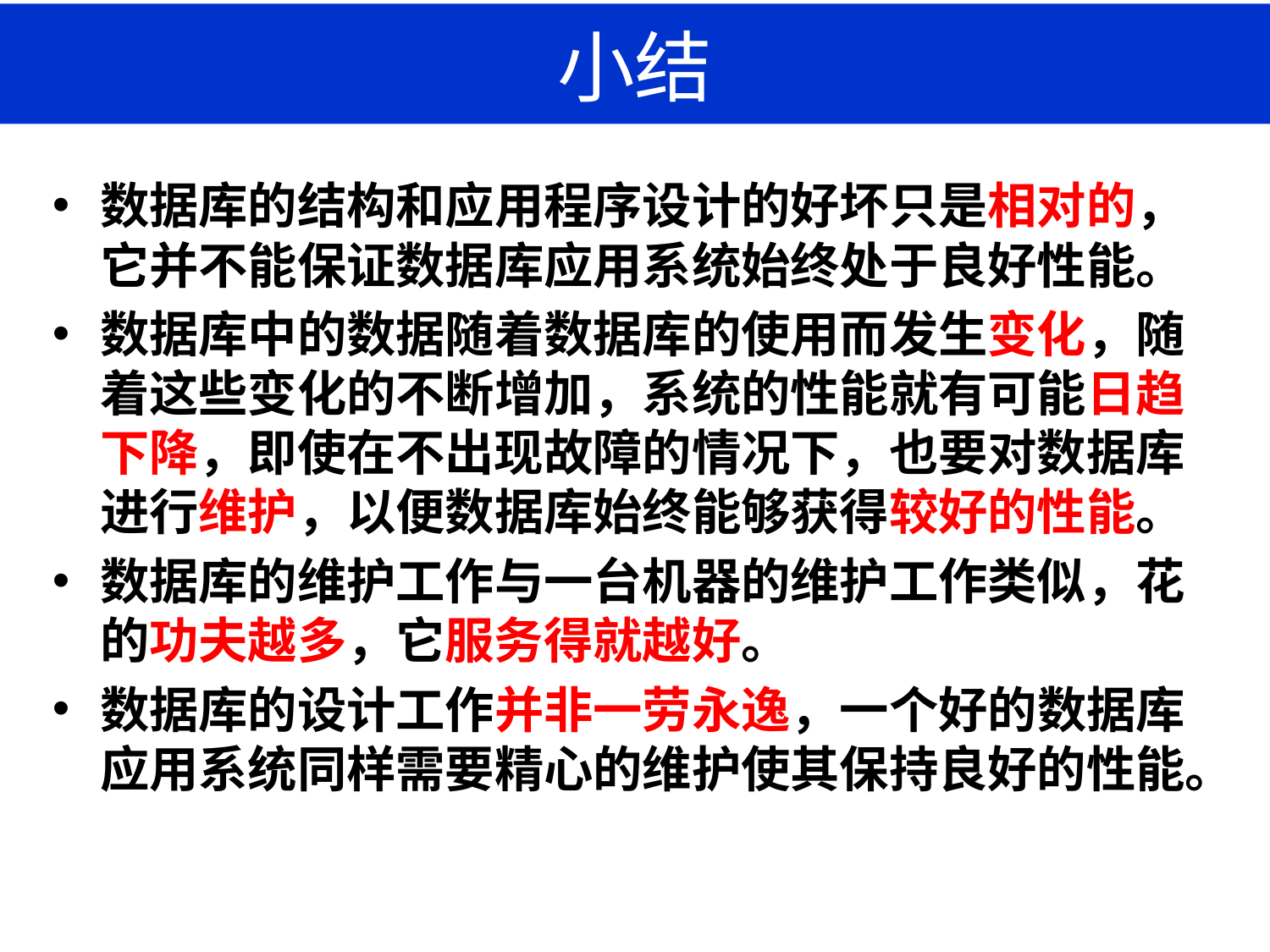

# 小结
数据库的结构和应用程序设计的好坏只是相对的，它并不能保证数据库应用系统始终处于良好性能。
数据库中的数据随着数据库的使用而发生变化，随着这些变化的不断增加，系统的性能就有可能日趋下降，即使在不出现故障的情况下，也要对数据库进行维护，以便数据库始终能够获得较好的性能。
数据库的维护工作与一台机器的维护工作类似，花的功夫越多，它服务得就越好。
数据库的设计工作并非一劳永逸，一个好的数据库应用系统同样需要精心的维护使其保持良好的性能。